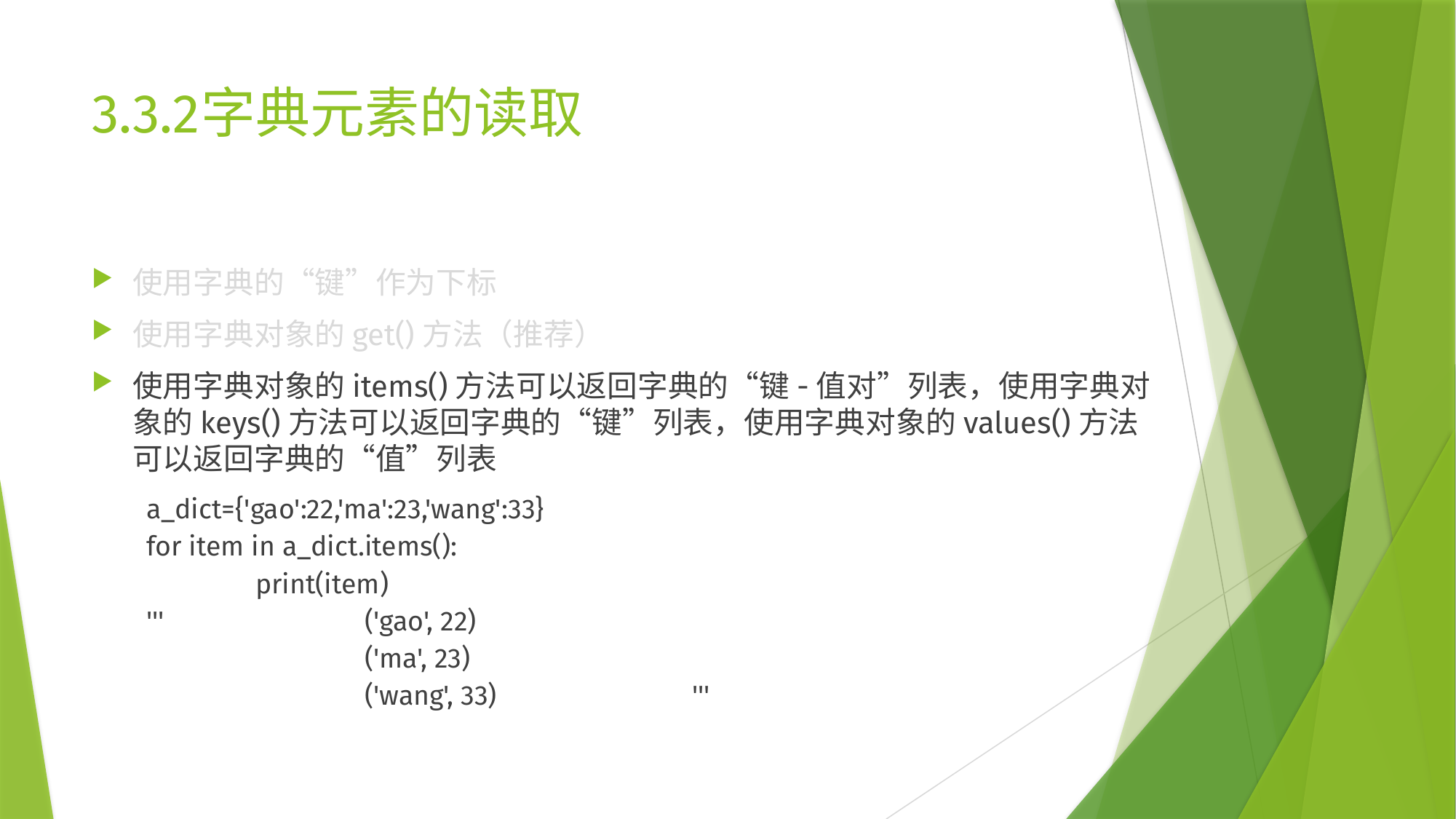

# 3.3.2	字典元素的读取
使用字典的“键”作为下标
使用字典对象的get()方法（推荐）
使用字典对象的items()方法可以返回字典的“键-值对”列表，使用字典对象的keys()方法可以返回字典的“键”列表，使用字典对象的values()方法可以返回字典的“值”列表
a_dict={'gao':22,'ma':23,'wang':33}
for item in a_dict.items():
	print(item)
'''		('gao', 22)
		('ma', 23)
		('wang', 33)		'''